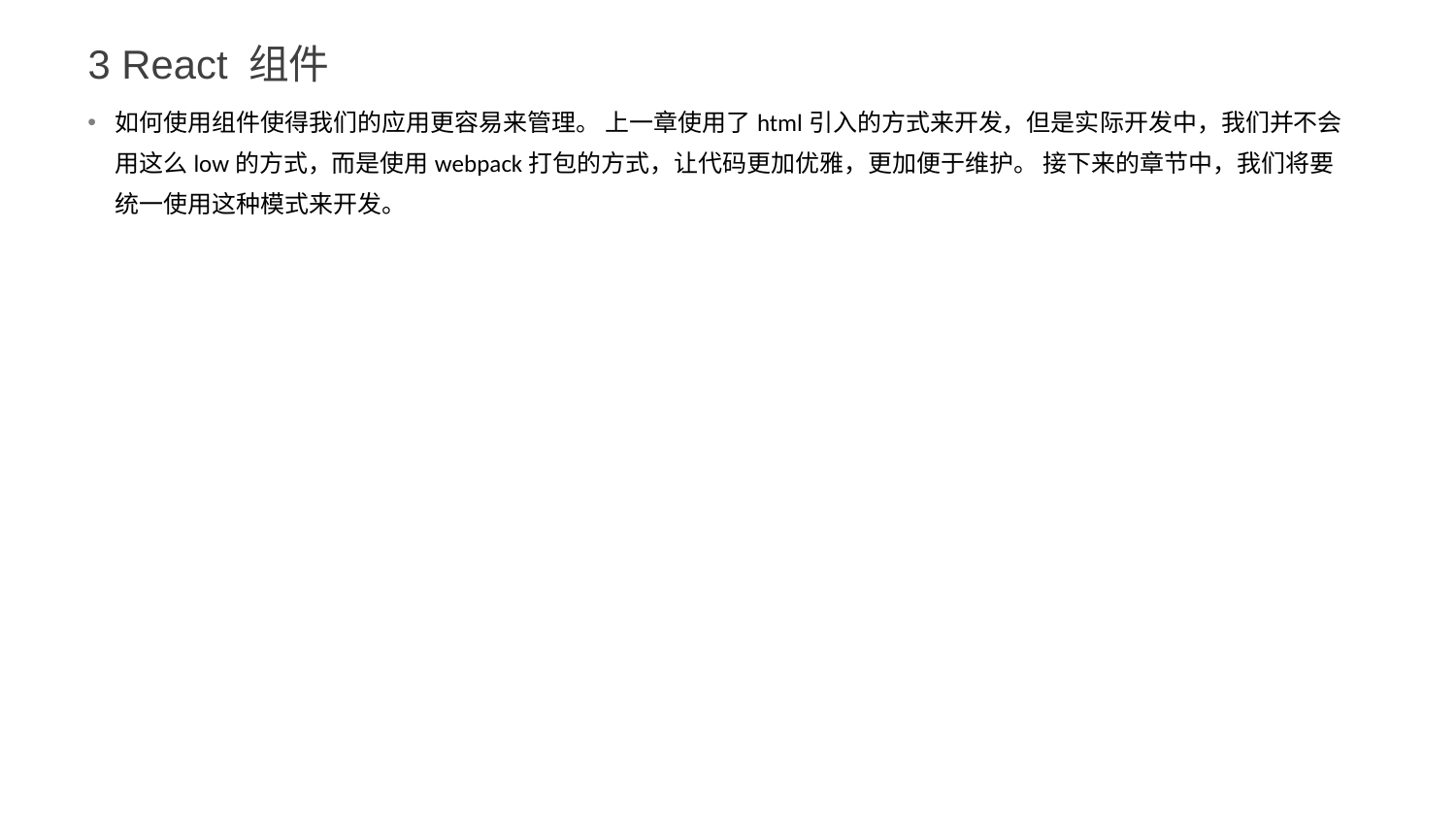

3 React 组件
如何使用组件使得我们的应用更容易来管理。 上一章使用了html引入的方式来开发，但是实际开发中，我们并不会用这么low的方式，而是使用webpack打包的方式，让代码更加优雅，更加便于维护。 接下来的章节中，我们将要统一使用这种模式来开发。